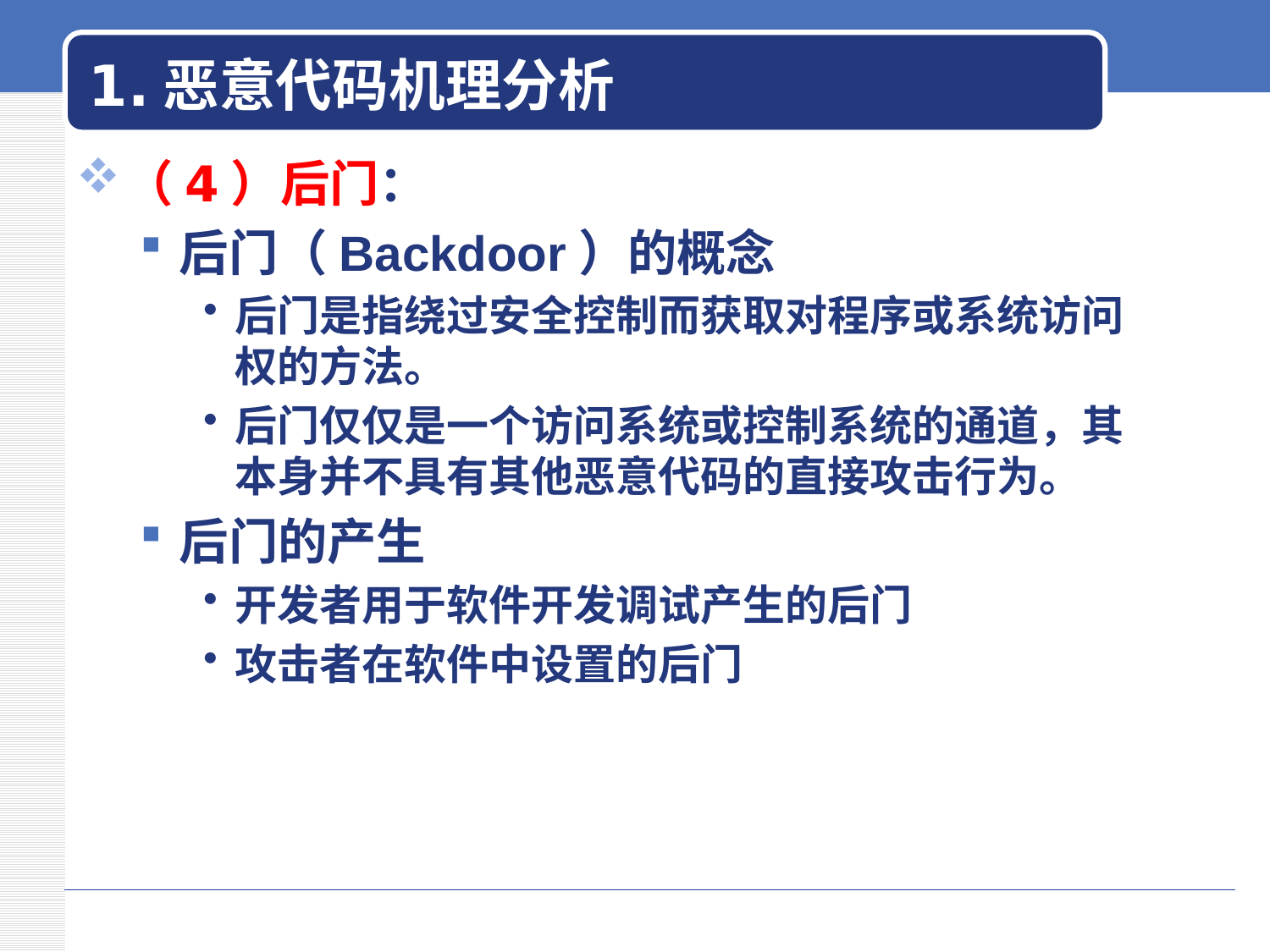

# 1.恶意代码机理分析
（4）后门：
后门（Backdoor）的概念
后门是指绕过安全控制而获取对程序或系统访问权的方法。
后门仅仅是一个访问系统或控制系统的通道，其本身并不具有其他恶意代码的直接攻击行为。
后门的产生
开发者用于软件开发调试产生的后门
攻击者在软件中设置的后门